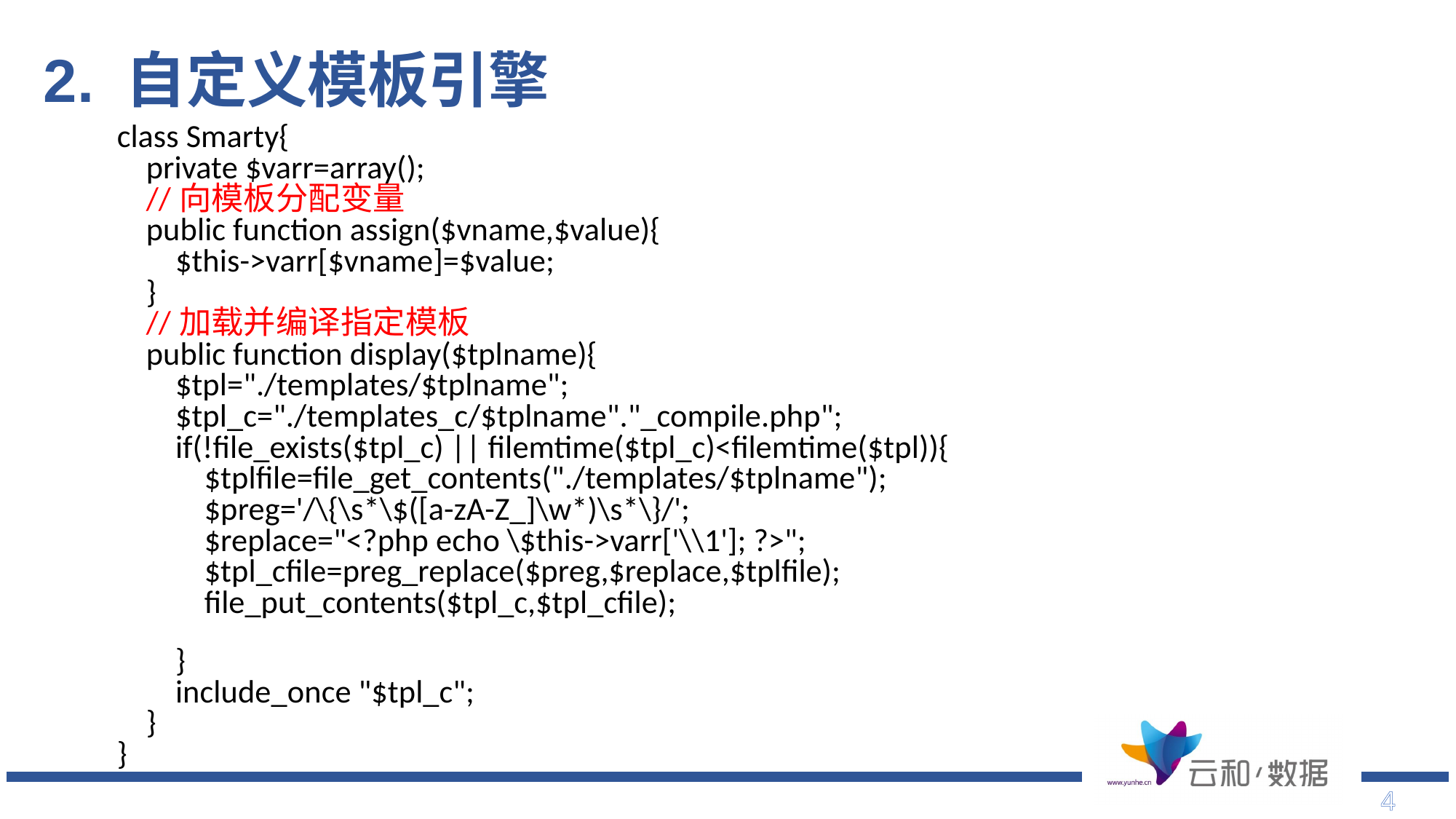

# 2. 自定义模板引擎
class Smarty{
    private $varr=array();
    //向模板分配变量
    public function assign($vname,$value){
        $this->varr[$vname]=$value;
    }
    //加载并编译指定模板
    public function display($tplname){
        $tpl="./templates/$tplname";
        $tpl_c="./templates_c/$tplname"."_compile.php";
        if(!file_exists($tpl_c) || filemtime($tpl_c)<filemtime($tpl)){
            $tplfile=file_get_contents("./templates/$tplname");
            $preg='/\{\s*\$([a-zA-Z_]\w*)\s*\}/';
            $replace="<?php echo \$this->varr['\\1']; ?>";
            $tpl_cfile=preg_replace($preg,$replace,$tplfile);
            file_put_contents($tpl_c,$tpl_cfile);

        }
        include_once "$tpl_c";
    }
}